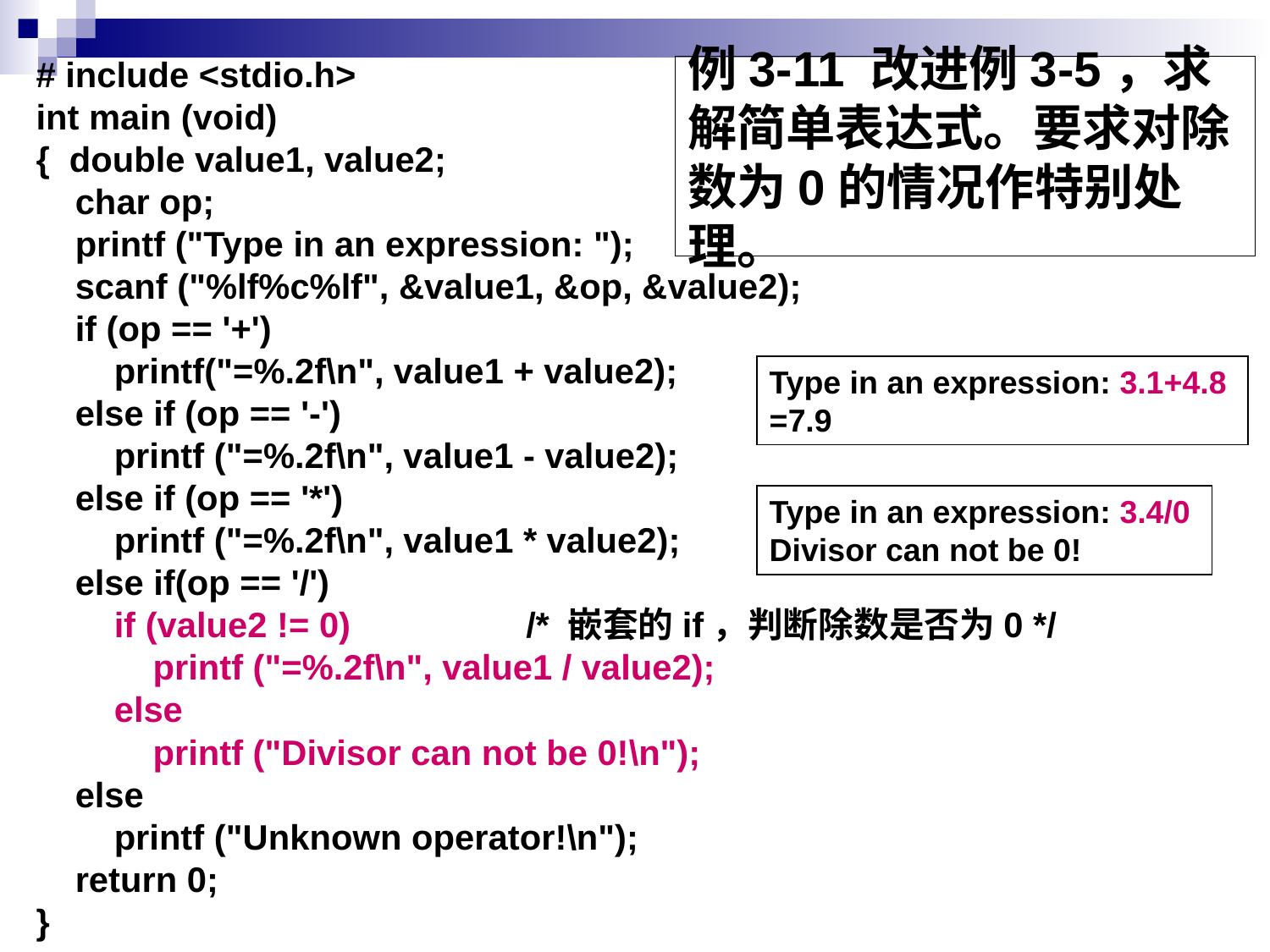

# include <stdio.h>
int main (void)
{  double value1, value2;
    char op;
    printf ("Type in an expression: ");
    scanf ("%lf%c%lf", &value1, &op, &value2);
    if (op == '+')
        printf("=%.2f\n", value1 + value2);
    else if (op == '-')
        printf ("=%.2f\n", value1 - value2);
    else if (op == '*')
        printf ("=%.2f\n", value1 * value2);
    else if(op == '/')
        if (value2 != 0)                  /* 嵌套的if，判断除数是否为0 */
            printf ("=%.2f\n", value1 / value2);
        else
            printf ("Divisor can not be 0!\n");
    else
        printf ("Unknown operator!\n");
    return 0;
}
# 例3-11 改进例3-5，求解简单表达式。要求对除数为0的情况作特别处理。
Type in an expression: 3.1+4.8
=7.9
Type in an expression: 3.4/0
Divisor can not be 0!